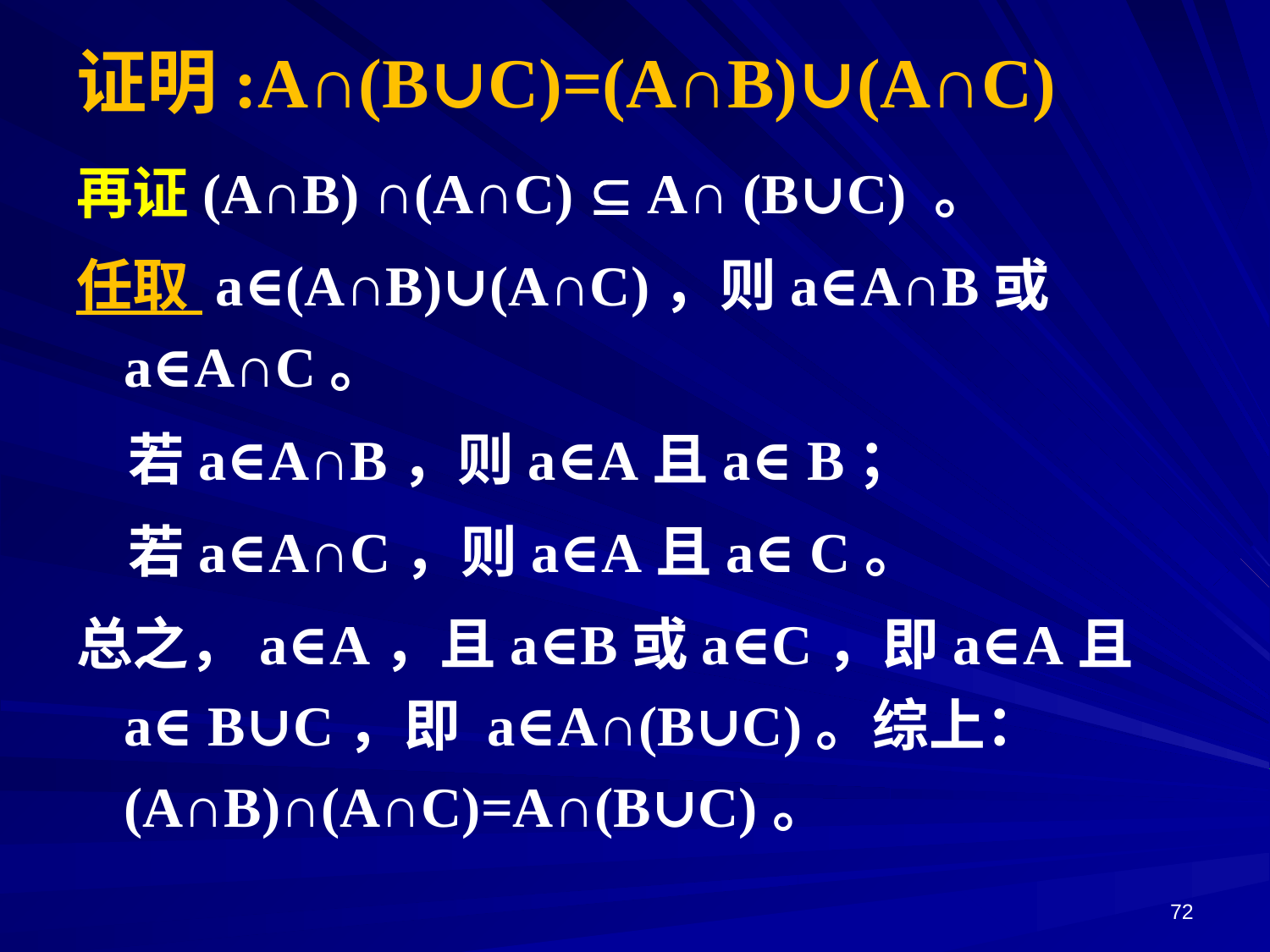

# 证明:A∩(B∪C)=(A∩B)∪(A∩C)
再证(A∩B) ∩(A∩C) ⊆ A∩ (B∪C) 。
任取 a∈(A∩B)∪(A∩C)，则a∈A∩B或a∈A∩C。
   若a∈A∩B，则a∈A且a∈ B；
   若a∈A∩C，则a∈A且a∈ C。
总之，a∈A，且a∈B或a∈C，即a∈A且 a∈ B∪C，即 a∈A∩(B∪C)。综上：(A∩B)∩(A∩C)=A∩(B∪C)。

72